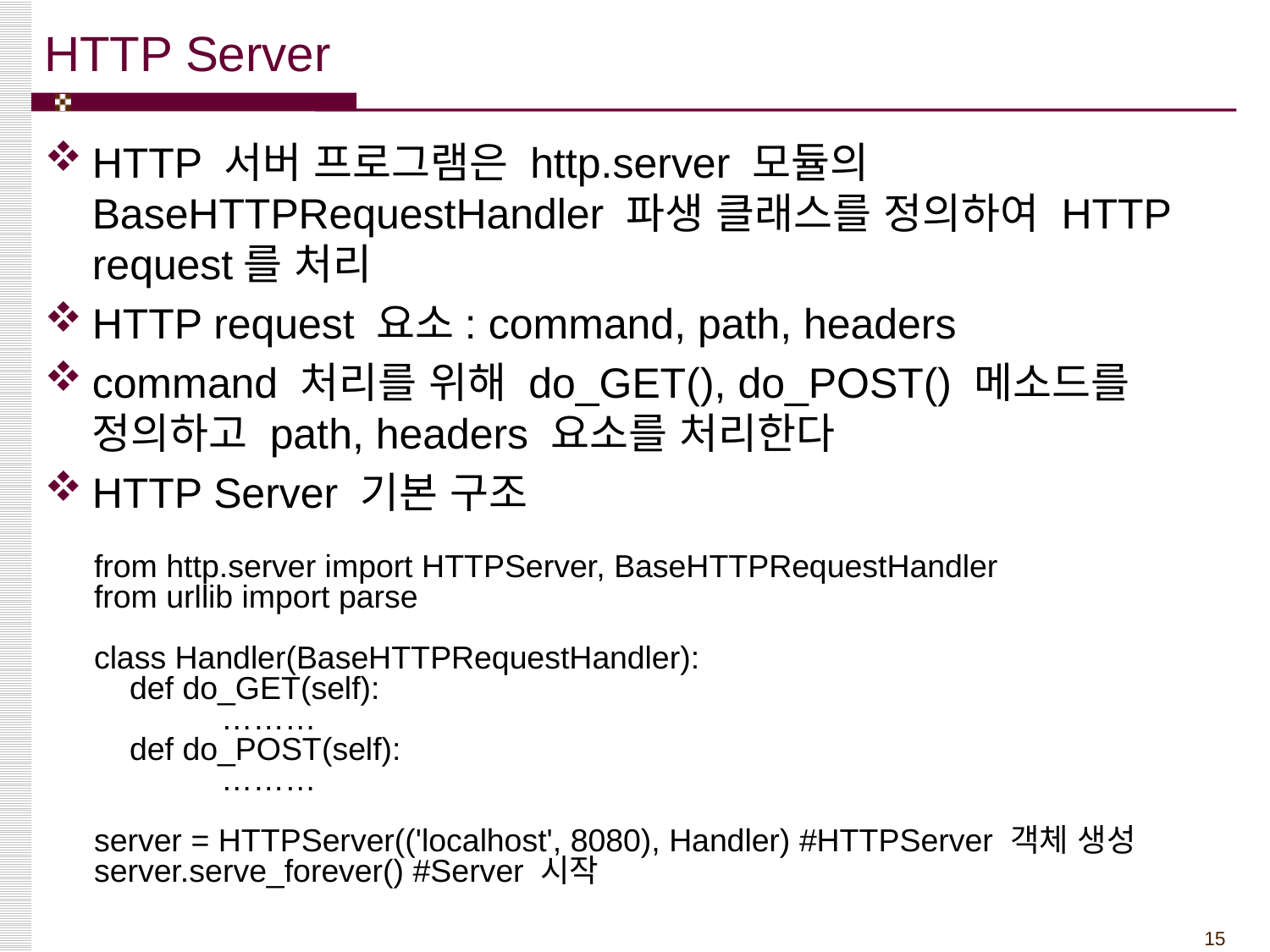

# HTTP Server
HTTP 서버 프로그램은 http.server 모듈의 BaseHTTPRequestHandler 파생 클래스를 정의하여 HTTP request를 처리
HTTP request 요소: command, path, headers
command 처리를 위해 do_GET(), do_POST() 메소드를 정의하고 path, headers 요소를 처리한다
HTTP Server 기본 구조

from http.server import HTTPServer, BaseHTTPRequestHandler
from urllib import parse

class Handler(BaseHTTPRequestHandler):
    def do_GET(self):
	………
    def do_POST(self):
	………

server = HTTPServer(('localhost', 8080), Handler) #HTTPServer 객체 생성
server.serve_forever() #Server 시작